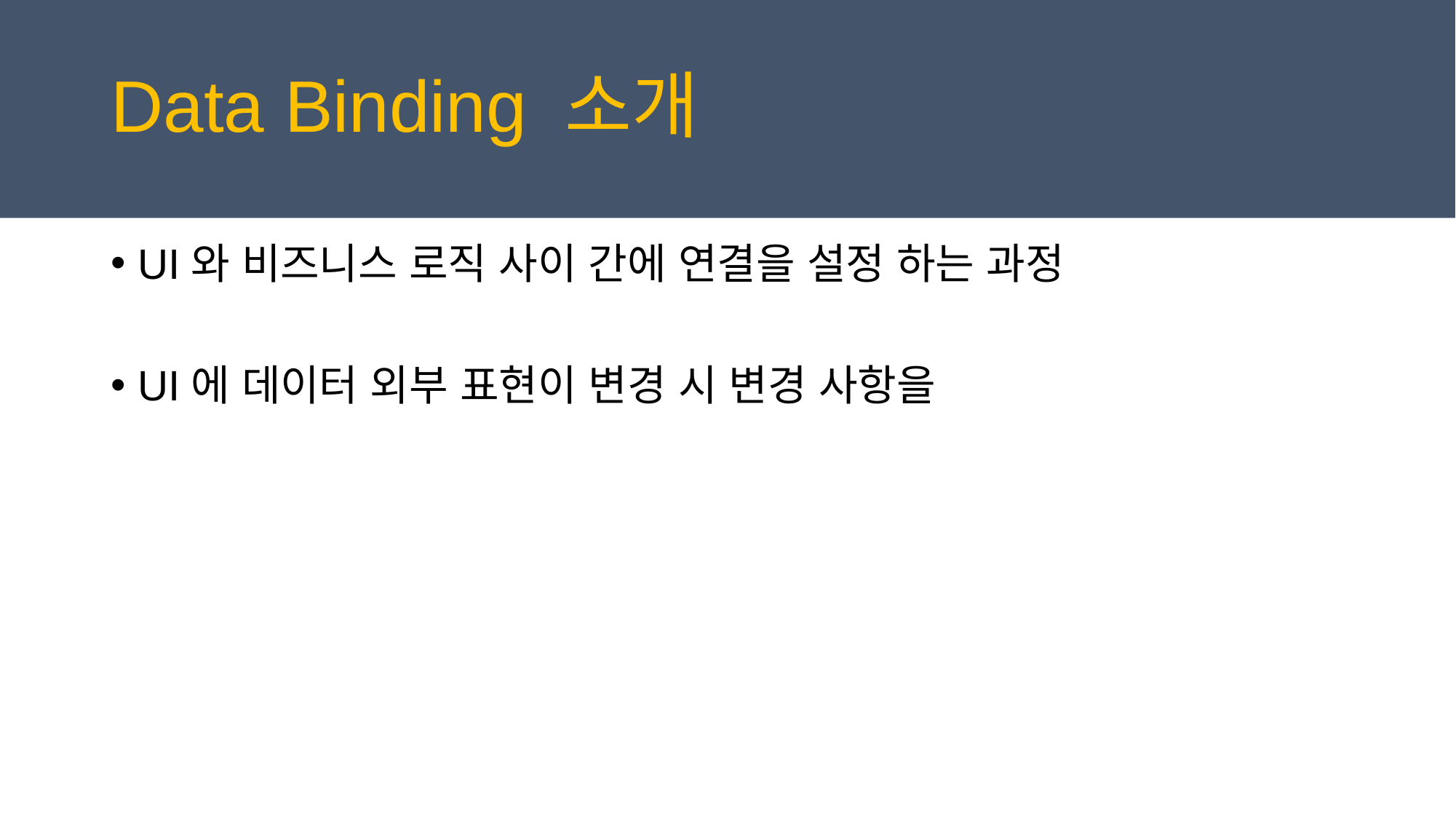

Data Binding 소개
UI와 비즈니스 로직 사이 간에 연결을 설정 하는 과정

UI에 데이터 외부 표현이 변경 시 변경 사항을